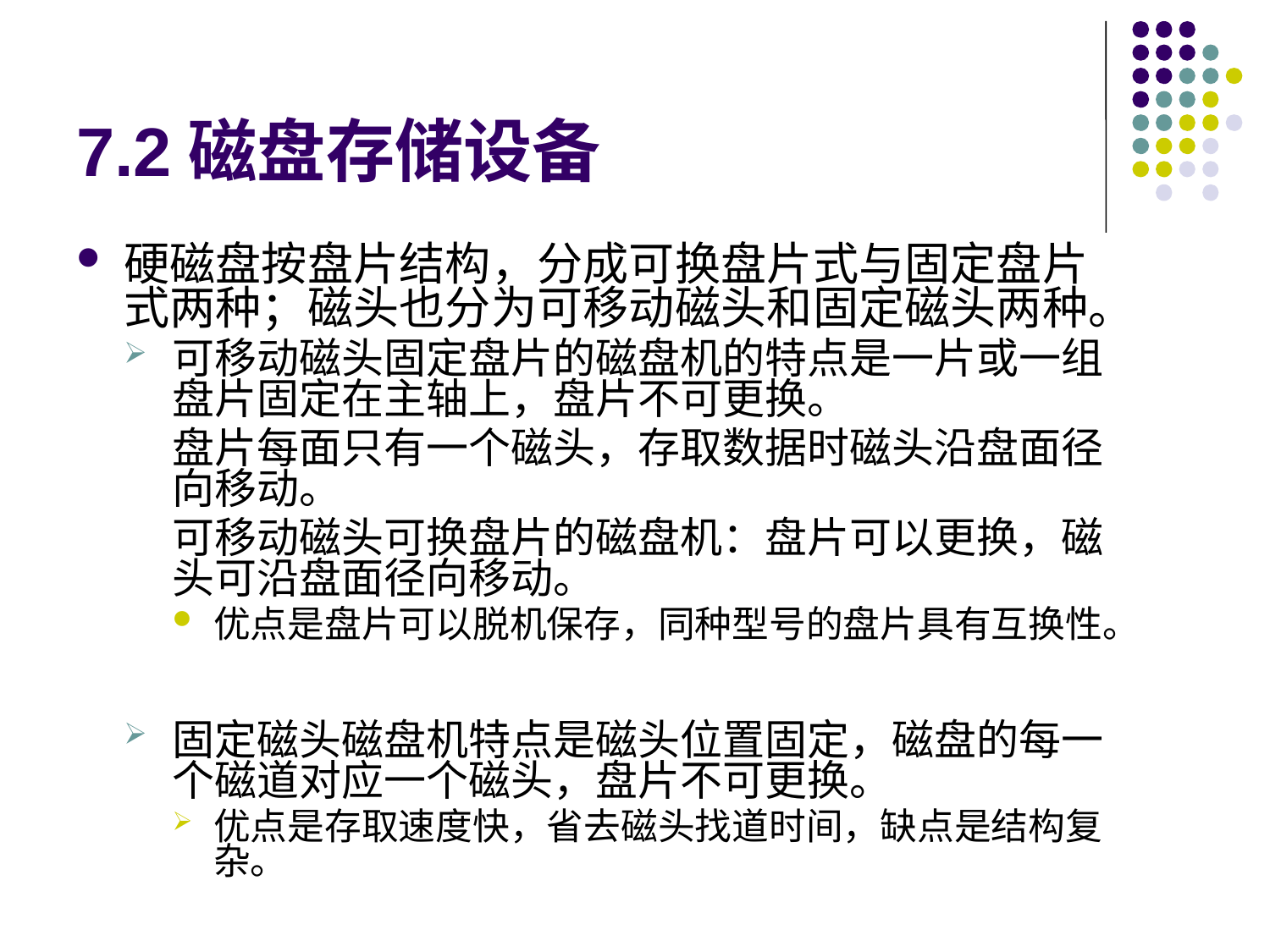

# 7.2磁盘存储设备
硬磁盘按盘片结构，分成可换盘片式与固定盘片式两种；磁头也分为可移动磁头和固定磁头两种。
可移动磁头固定盘片的磁盘机的特点是一片或一组盘片固定在主轴上，盘片不可更换。
    盘片每面只有一个磁头，存取数据时磁头沿盘面径向移动。
    可移动磁头可换盘片的磁盘机：盘片可以更换，磁头可沿盘面径向移动。
优点是盘片可以脱机保存，同种型号的盘片具有互换性。

固定磁头磁盘机特点是磁头位置固定，磁盘的每一个磁道对应一个磁头，盘片不可更换。
优点是存取速度快，省去磁头找道时间，缺点是结构复杂。
14